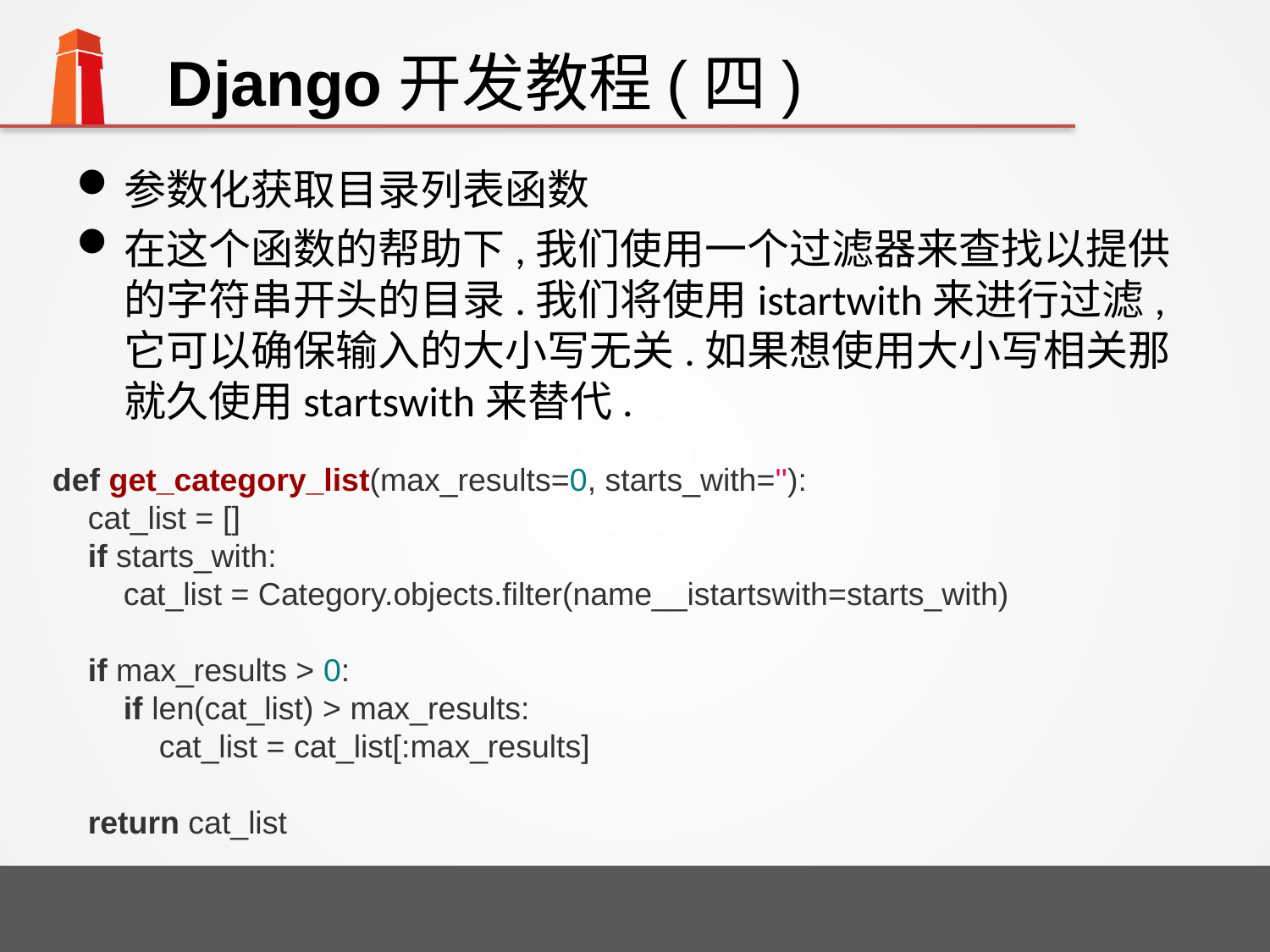

# Django开发教程(四)
参数化获取目录列表函数
在这个函数的帮助下,我们使用一个过滤器来查找以提供的字符串开头的目录.我们将使用istartwith来进行过滤,它可以确保输入的大小写无关.如果想使用大小写相关那就久使用startswith来替代.
def get_category_list(max_results=0, starts_with=''):
    cat_list = []
    if starts_with:
        cat_list = Category.objects.filter(name__istartswith=starts_with)

    if max_results > 0:
        if len(cat_list) > max_results:
            cat_list = cat_list[:max_results]

    return cat_list